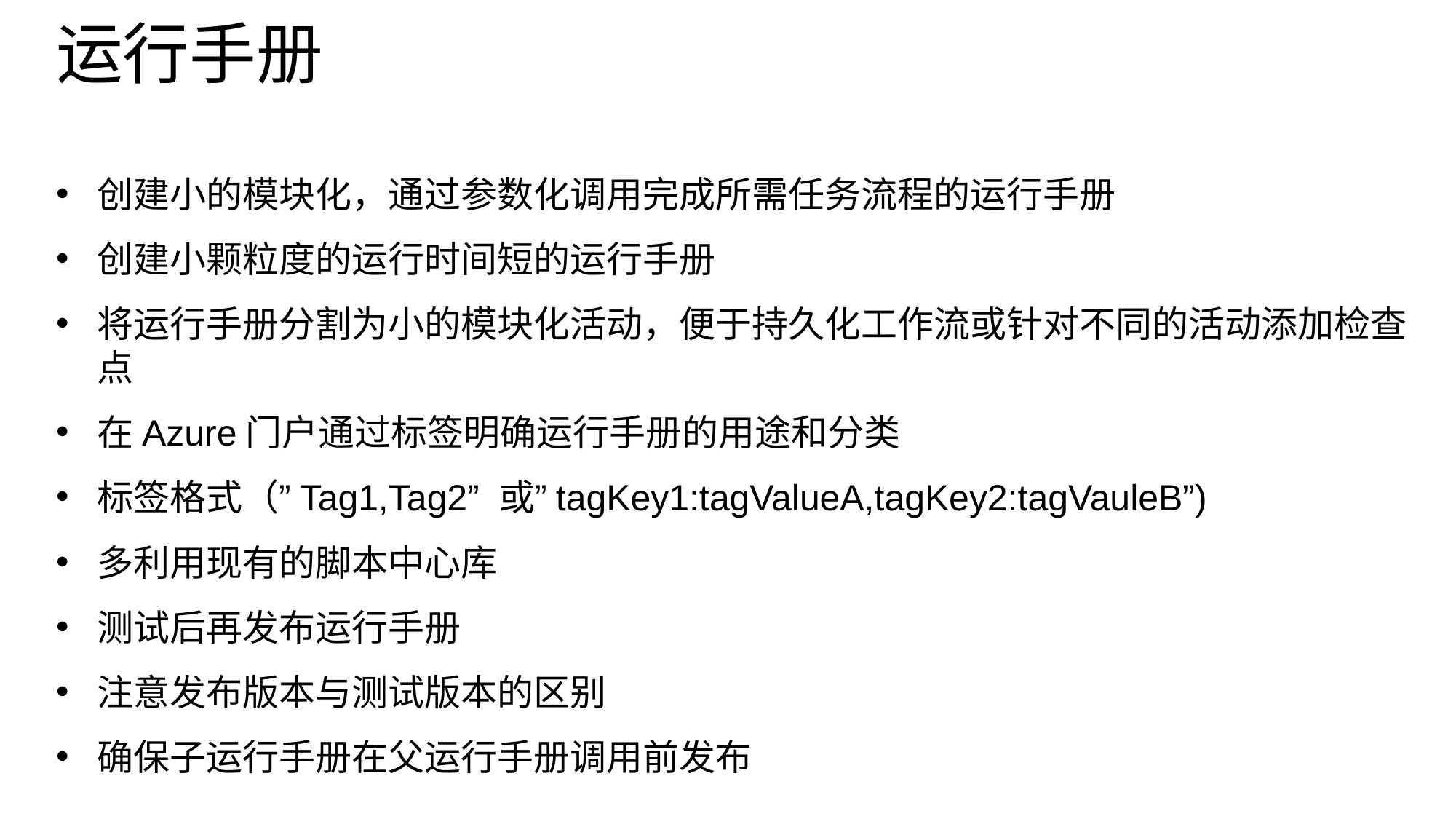

# 运行手册
创建小的模块化，通过参数化调用完成所需任务流程的运行手册
创建小颗粒度的运行时间短的运行手册
将运行手册分割为小的模块化活动，便于持久化工作流或针对不同的活动添加检查点
在Azure门户通过标签明确运行手册的用途和分类
标签格式（”Tag1,Tag2” 或”tagKey1:tagValueA,tagKey2:tagVauleB”)
多利用现有的脚本中心库
测试后再发布运行手册
注意发布版本与测试版本的区别
确保子运行手册在父运行手册调用前发布